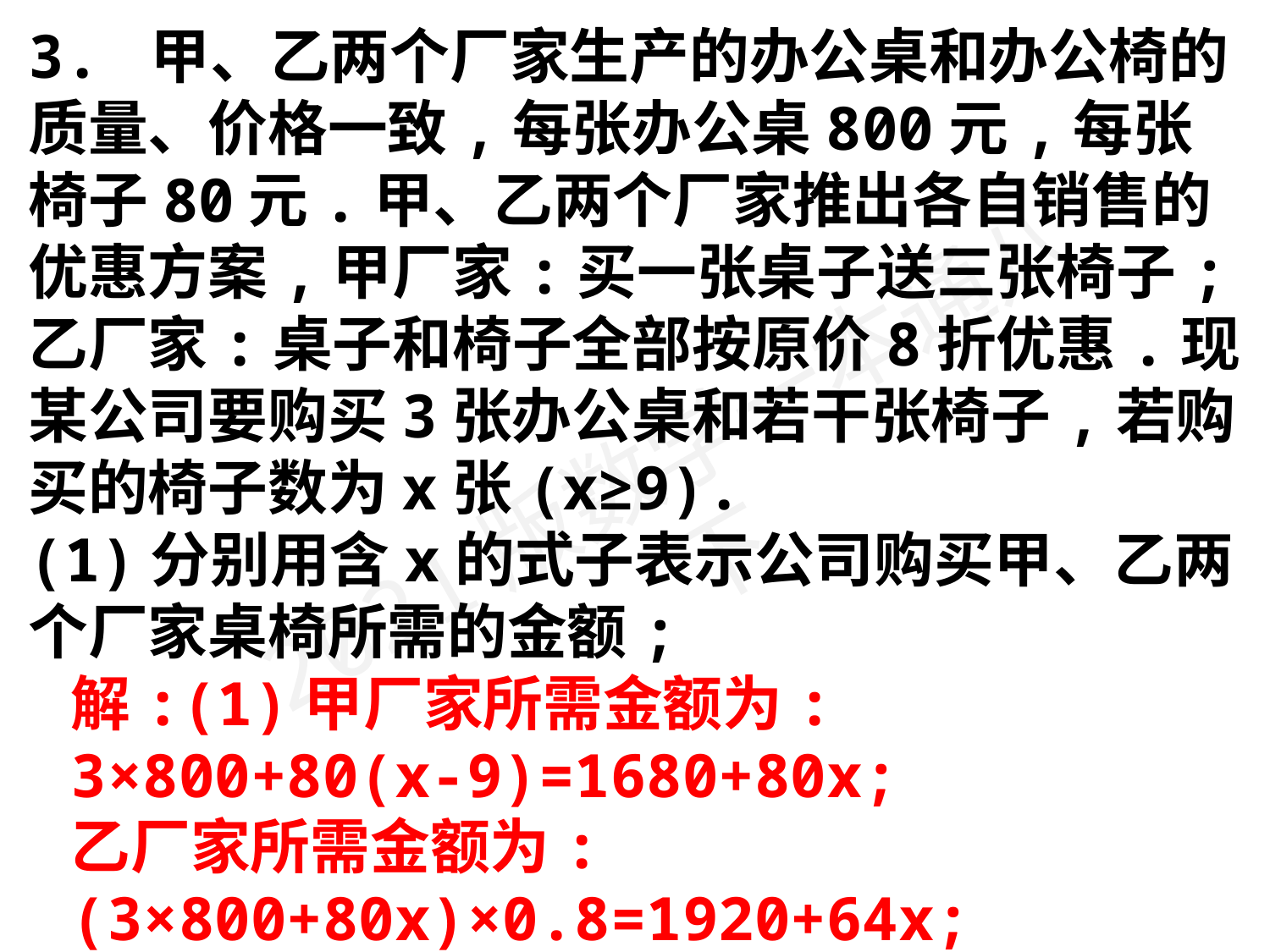

3. 甲、乙两个厂家生产的办公桌和办公椅的质量、价格一致,每张办公桌800元,每张椅子80元.甲、乙两个厂家推出各自销售的优惠方案,甲厂家:买一张桌子送三张椅子;乙厂家:桌子和椅子全部按原价8折优惠.现某公司要购买3张办公桌和若干张椅子,若购买的椅子数为x张(x≥9).
(1)分别用含x的式子表示公司购买甲、乙两个厂家桌椅所需的金额;
解:(1)甲厂家所需金额为:
3×800+80(x-9)=1680+80x;
乙厂家所需金额为:
(3×800+80x)×0.8=1920+64x;